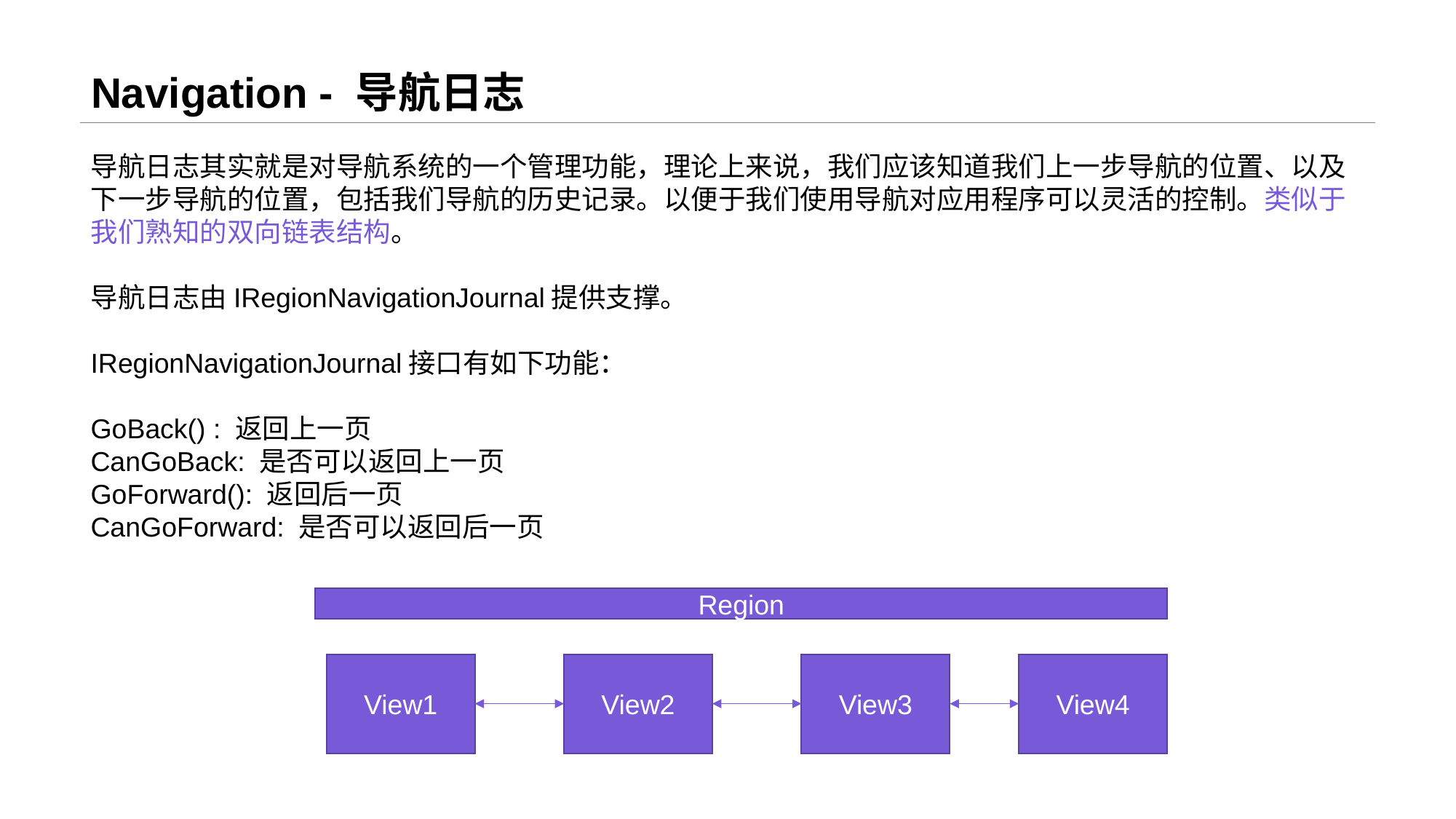

# Navigation - 导航日志
导航日志其实就是对导航系统的一个管理功能，理论上来说，我们应该知道我们上一步导航的位置、以及下一步导航的位置，包括我们导航的历史记录。以便于我们使用导航对应用程序可以灵活的控制。类似于我们熟知的双向链表结构。

导航日志由IRegionNavigationJournal提供支撑。

IRegionNavigationJournal接口有如下功能：

GoBack() : 返回上一页
CanGoBack: 是否可以返回上一页
GoForward(): 返回后一页
CanGoForward: 是否可以返回后一页
Region
View1
View2
View3
View4